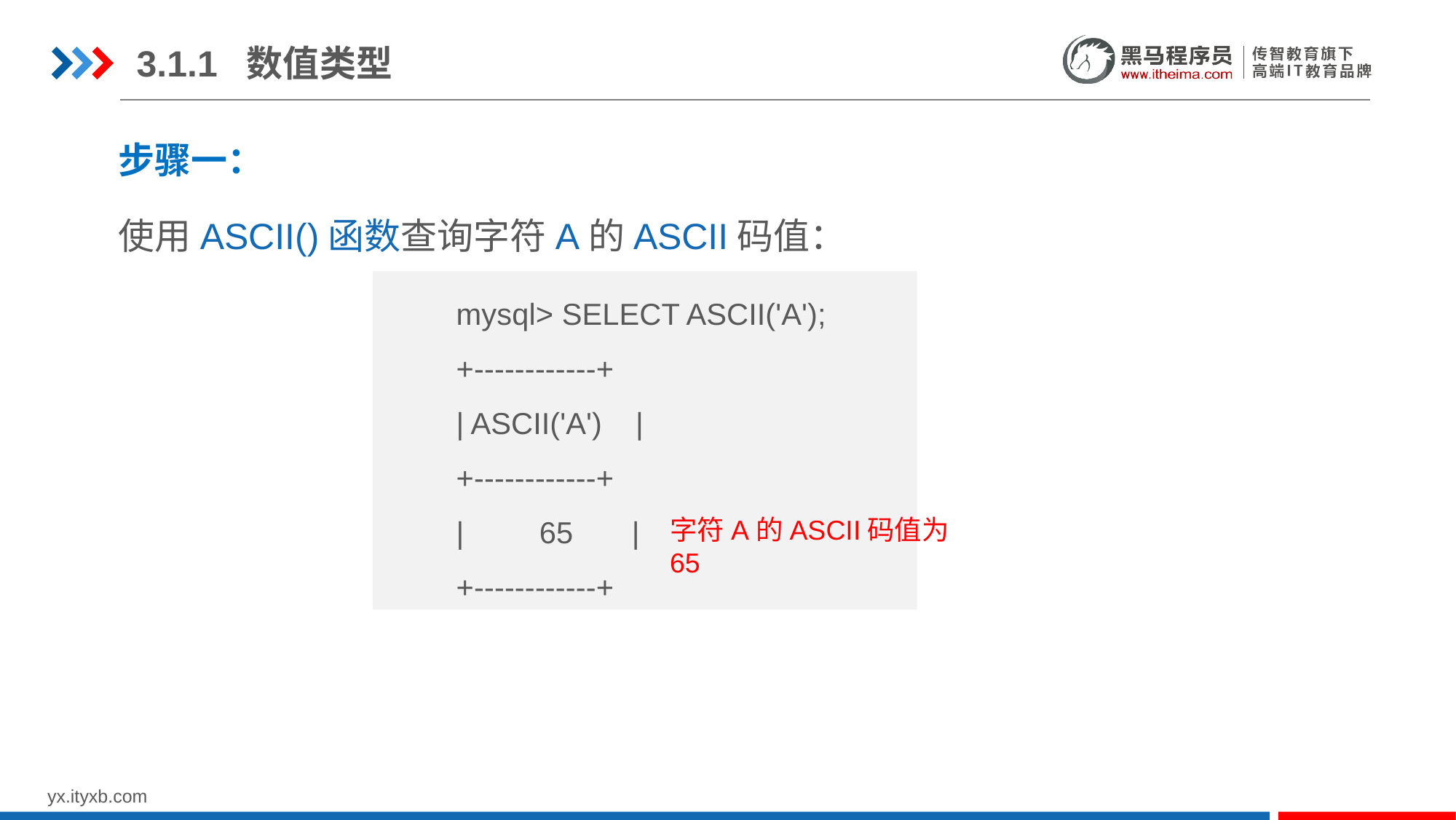

3.1.1  数值类型
步骤一：
使用ASCII()函数查询字符A的ASCII码值：
mysql> SELECT ASCII('A');
+------------+
| ASCII('A')    |
+------------+
|         65       |
+------------+
字符A的ASCII码值为65